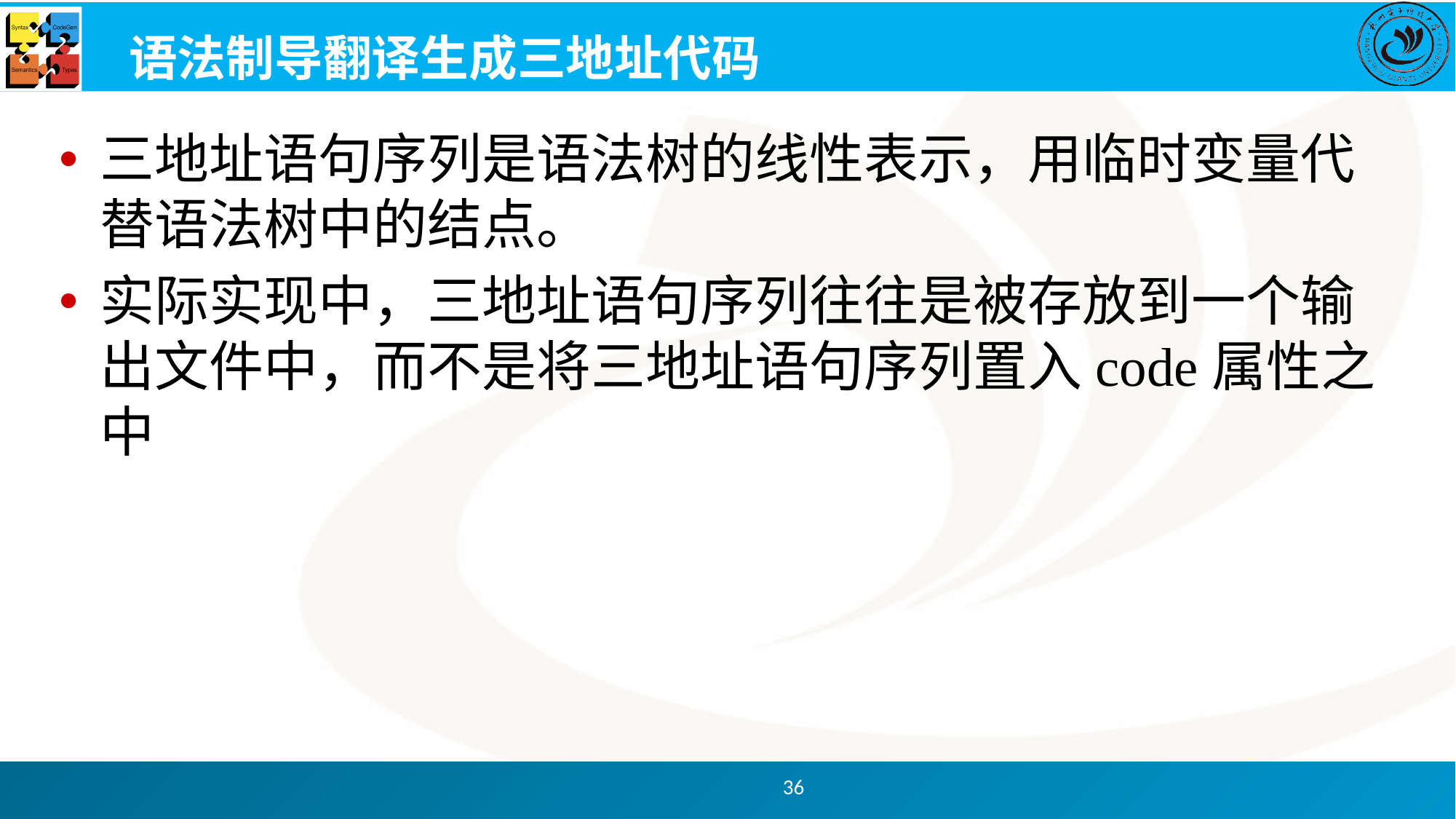

# 语法制导翻译生成三地址代码
三地址语句序列是语法树的线性表示，用临时变量代替语法树中的结点。
实际实现中，三地址语句序列往往是被存放到一个输出文件中，而不是将三地址语句序列置入code属性之中
36